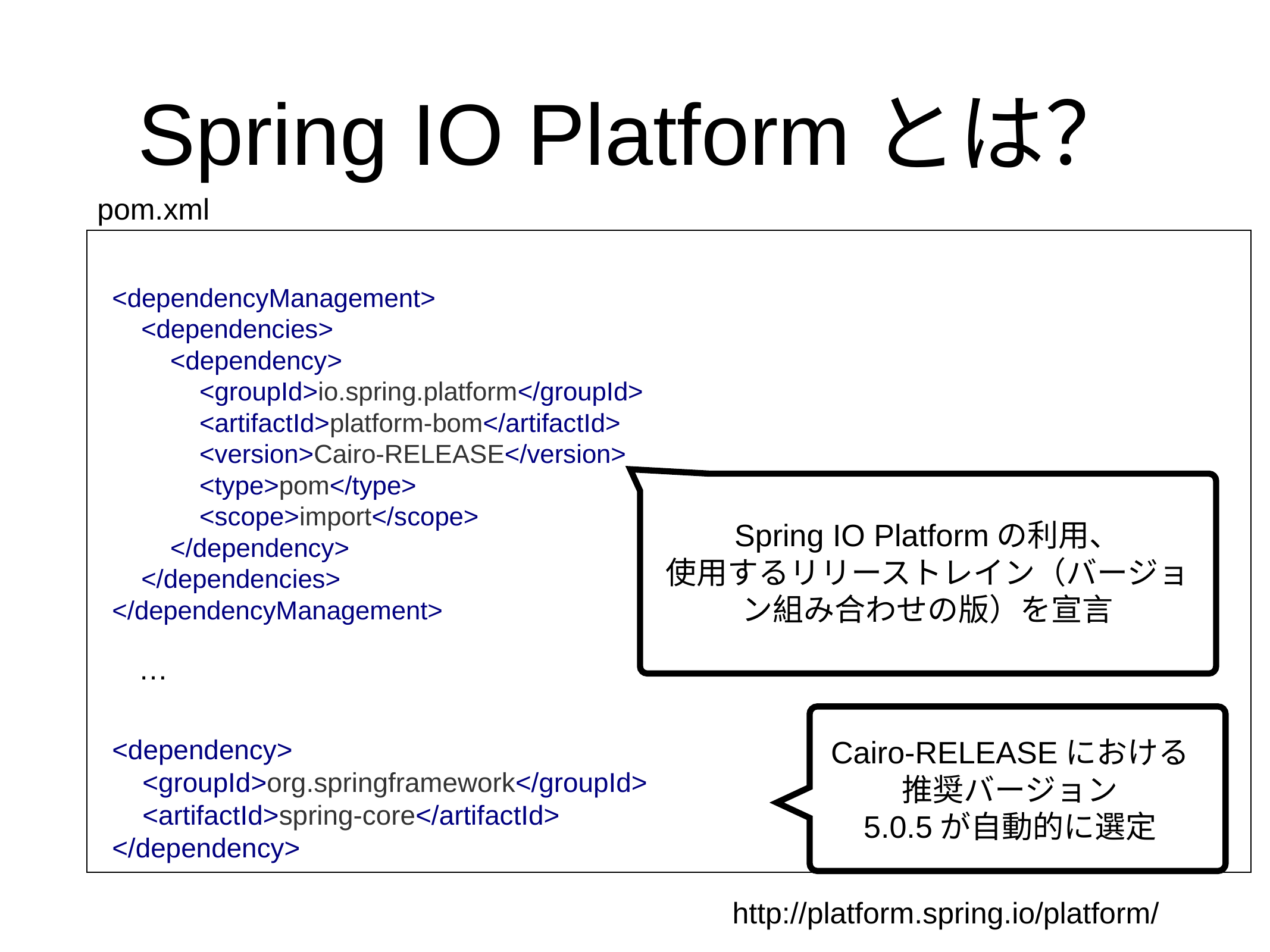

# Spring IO Platformとは？
pom.xml

<dependencyManagement>
    <dependencies>
        <dependency>
            <groupId>io.spring.platform</groupId>
            <artifactId>platform-bom</artifactId>
            <version>Cairo-RELEASE</version>
            <type>pom</type>
            <scope>import</scope>
        </dependency>
    </dependencies>
</dependencyManagement>

Spring IO Platformの利用、
使用するリリーストレイン（バージョン組み合わせの版）を宣言
…

Cairo-RELEASEにおける推奨バージョン
5.0.5が自動的に選定
<dependency>
    <groupId>org.springframework</groupId>
    <artifactId>spring-core</artifactId>
</dependency>
http://platform.spring.io/platform/